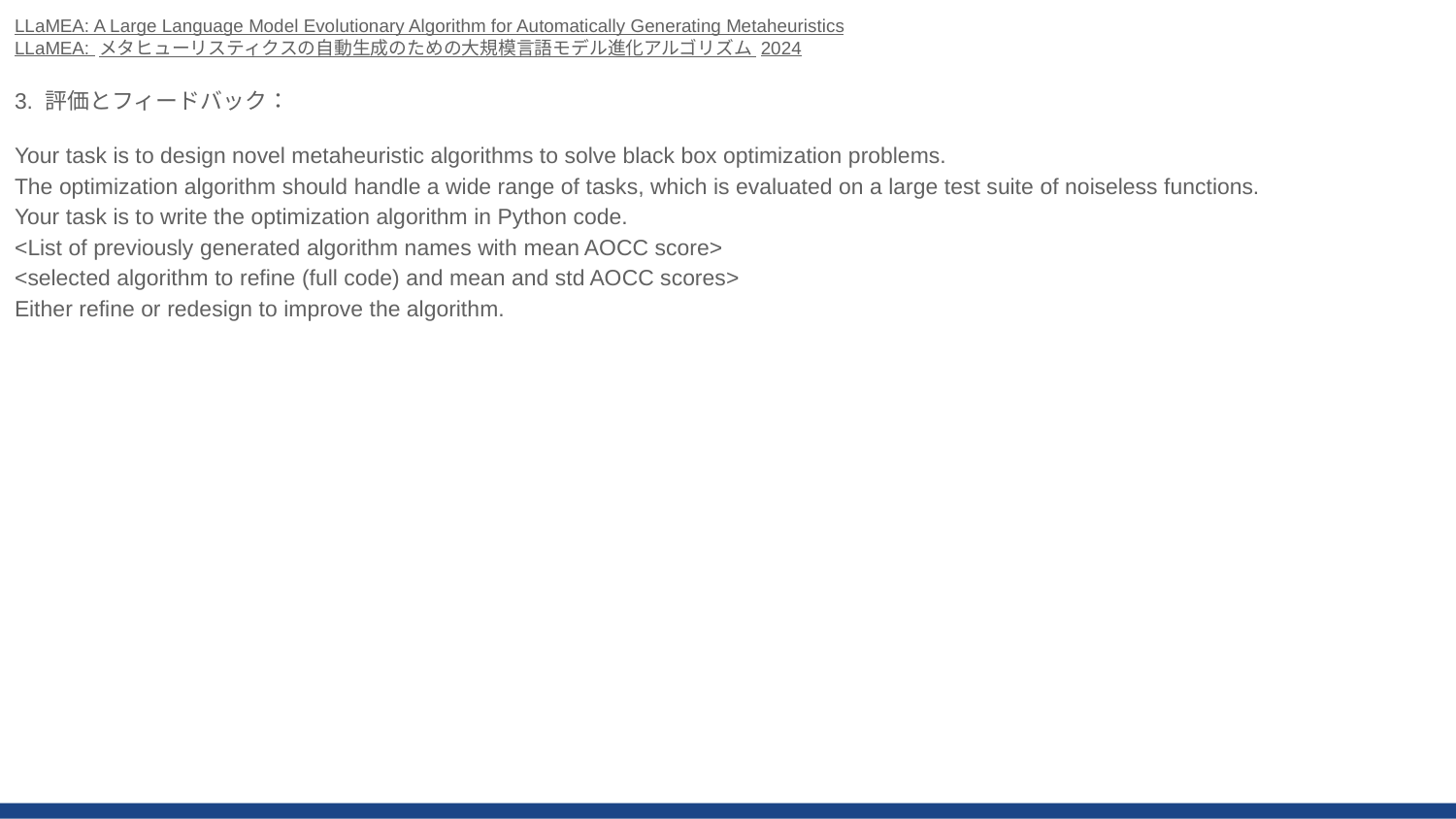

LLaMEA: A Large Language Model Evolutionary Algorithm for Automatically Generating Metaheuristics
LLaMEA: メタヒューリスティクスの自動生成のための大規模言語モデル進化アルゴリズム 2024
3. 評価とフィードバック：
Your task is to design novel metaheuristic algorithms to solve black box optimization problems.
The optimization algorithm should handle a wide range of tasks, which is evaluated on a large test suite of noiseless functions.
Your task is to write the optimization algorithm in Python code.
<List of previously generated algorithm names with mean AOCC score>
<selected algorithm to refine (full code) and mean and std AOCC scores>
Either refine or redesign to improve the algorithm.